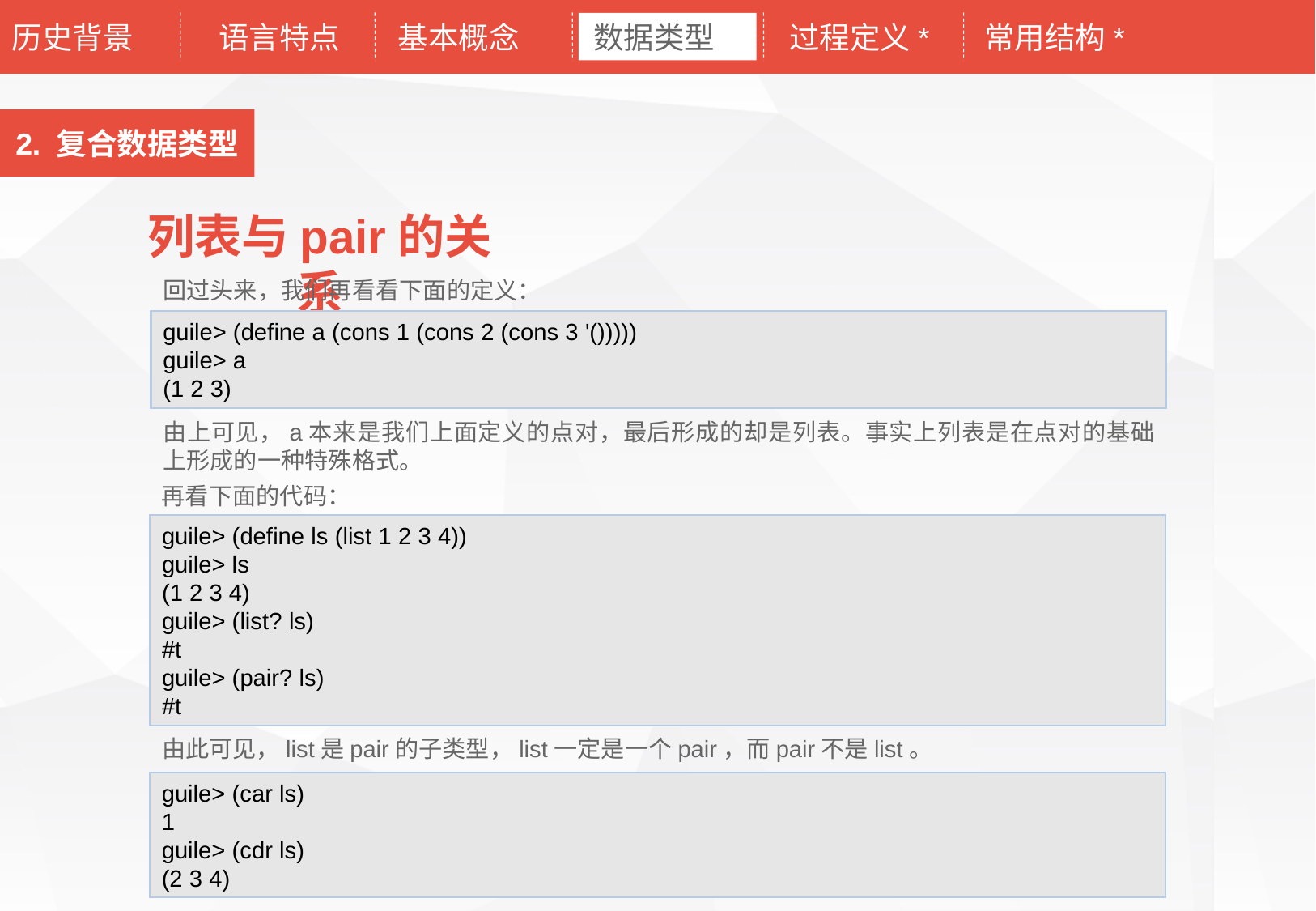

历史背景

语言特点

基本概念

数据类型

过程定义*

常用结构*

2. 复合数据类型
列表与pair的关系
回过头来，我们再看看下面的定义：
guile> (define a (cons 1 (cons 2 (cons 3 '()))))
guile> a
(1 2 3)
由上可见，a本来是我们上面定义的点对，最后形成的却是列表。事实上列表是在点对的基础上形成的一种特殊格式。
再看下面的代码：
guile> (define ls (list 1 2 3 4))
guile> ls
(1 2 3 4)
guile> (list? ls)
#t
guile> (pair? ls)
#t
由此可见，list是pair的子类型，list一定是一个pair，而pair不是list。
guile> (car ls)
1
guile> (cdr ls)
(2 3 4)